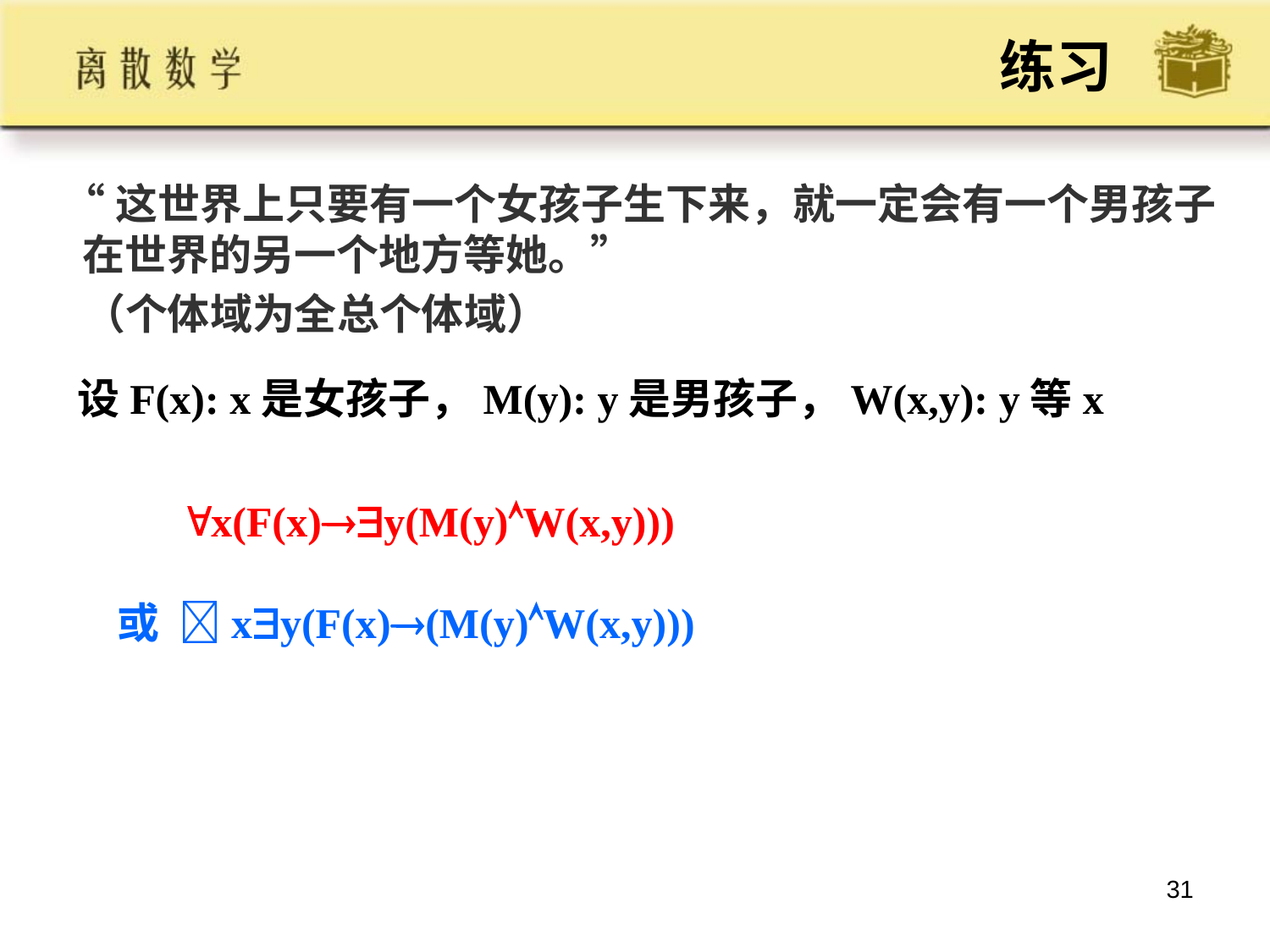

# 练习
   “这世界上只要有一个女孩子生下来，就一定会有一个男孩子在世界的另一个地方等她。”
    （个体域为全总个体域）
设F(x): x是女孩子，M(y): y是男孩子，W(x,y): y等x
      ∀x(F(x)→∃y(M(y)∧W(x,y)))

或  ∀x∃y(F(x)→(M(y)∧W(x,y)))
31